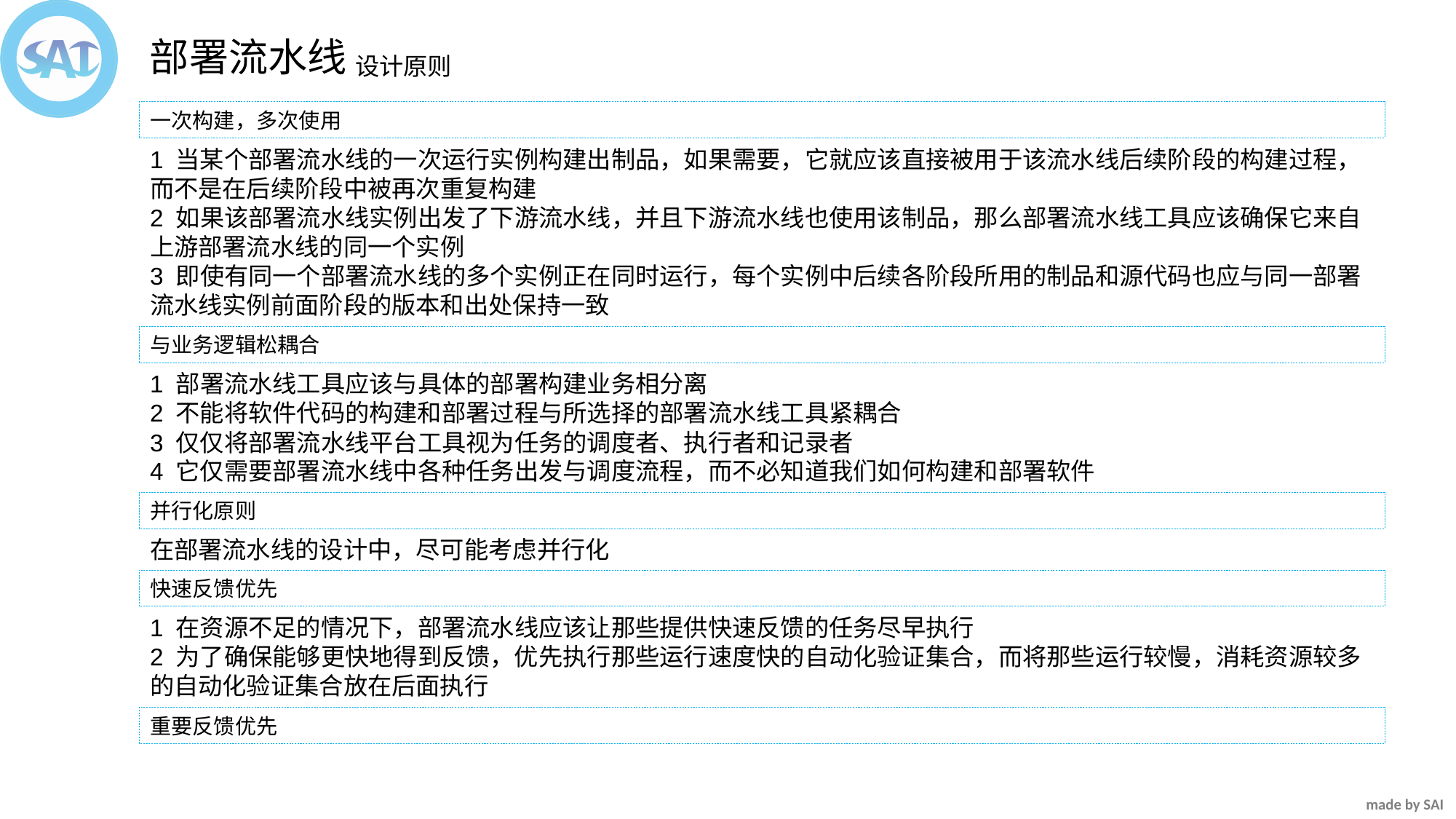

部署流水线
设计原则
一次构建，多次使用
1 当某个部署流水线的一次运行实例构建出制品，如果需要，它就应该直接被用于该流水线后续阶段的构建过程，而不是在后续阶段中被再次重复构建
2 如果该部署流水线实例出发了下游流水线，并且下游流水线也使用该制品，那么部署流水线工具应该确保它来自上游部署流水线的同一个实例
3 即使有同一个部署流水线的多个实例正在同时运行，每个实例中后续各阶段所用的制品和源代码也应与同一部署流水线实例前面阶段的版本和出处保持一致
与业务逻辑松耦合
1 部署流水线工具应该与具体的部署构建业务相分离
2 不能将软件代码的构建和部署过程与所选择的部署流水线工具紧耦合
3 仅仅将部署流水线平台工具视为任务的调度者、执行者和记录者
4 它仅需要部署流水线中各种任务出发与调度流程，而不必知道我们如何构建和部署软件
并行化原则
在部署流水线的设计中，尽可能考虑并行化
快速反馈优先
1 在资源不足的情况下，部署流水线应该让那些提供快速反馈的任务尽早执行
2 为了确保能够更快地得到反馈，优先执行那些运行速度快的自动化验证集合，而将那些运行较慢，消耗资源较多的自动化验证集合放在后面执行
重要反馈优先